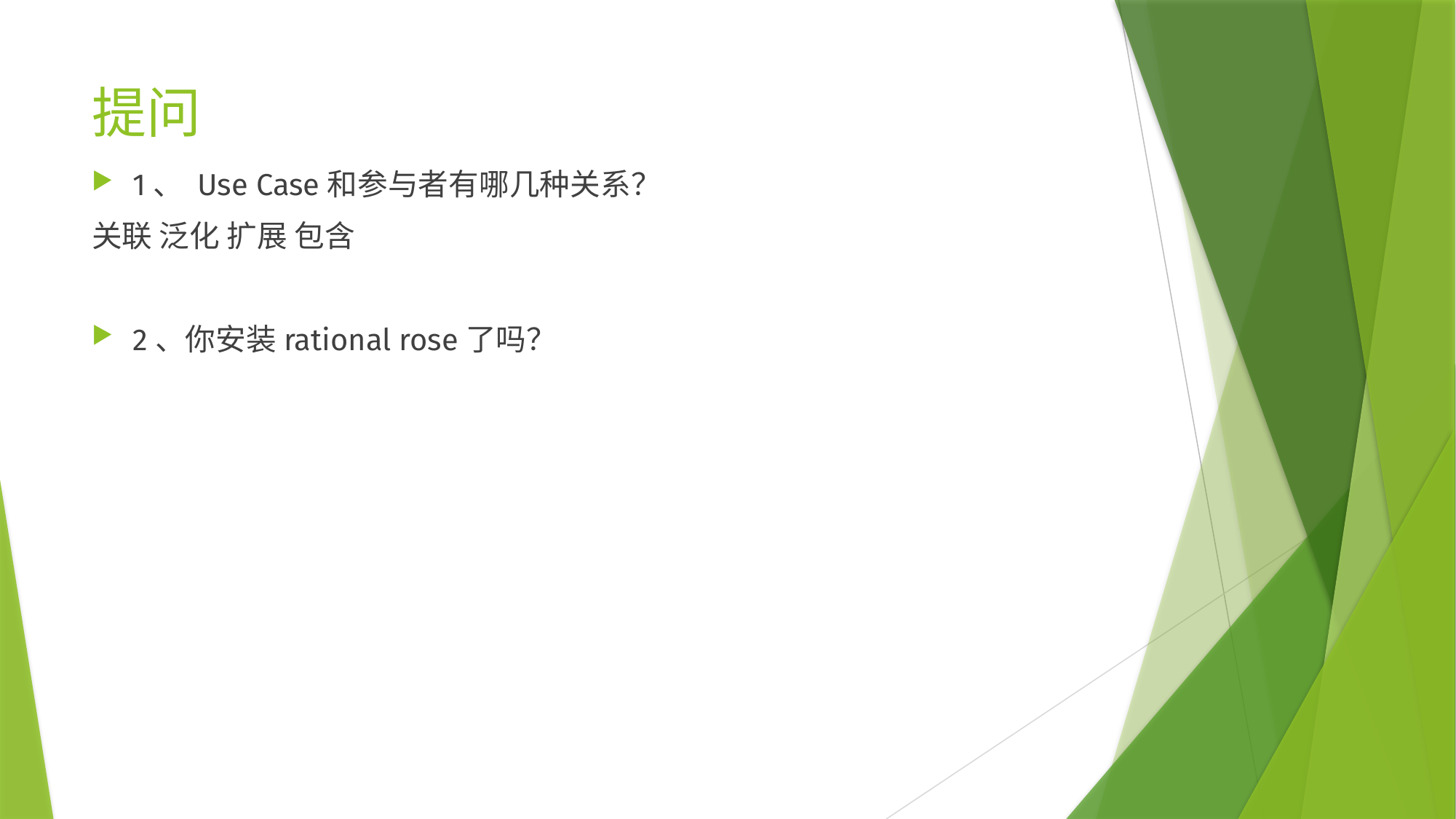

# 提问
1、 Use Case和参与者有哪几种关系？
关联 泛化 扩展 包含

2、你安装rational rose了吗？